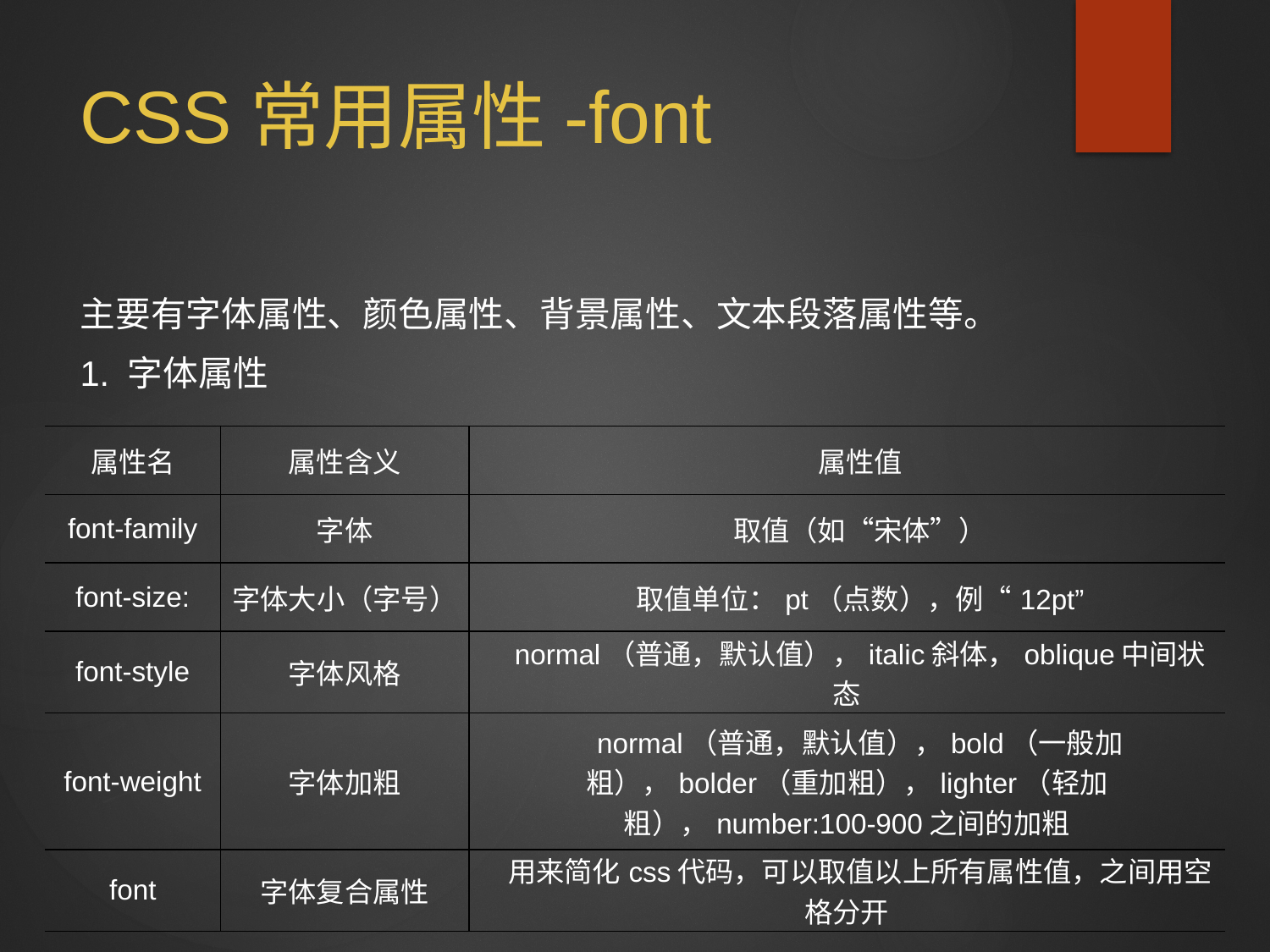

30
# CSS常用属性-font
主要有字体属性、颜色属性、背景属性、文本段落属性等。
1. 字体属性

| 属性名 | 属性含义 | 属性值 |
| --- | --- | --- |
| font-family | 字体 | 取值（如“宋体”） |
| font-size: | 字体大小（字号） | 取值单位：pt（点数），例“12pt” |
| font-style | 字体风格 | normal（普通，默认值），italic斜体，oblique中间状态 |
| font-weight | 字体加粗 | normal（普通，默认值），bold（一般加粗），bolder（重加粗），lighter（轻加粗），number:100-900之间的加粗 |
| font | 字体复合属性 | 用来简化css代码，可以取值以上所有属性值，之间用空格分开 |